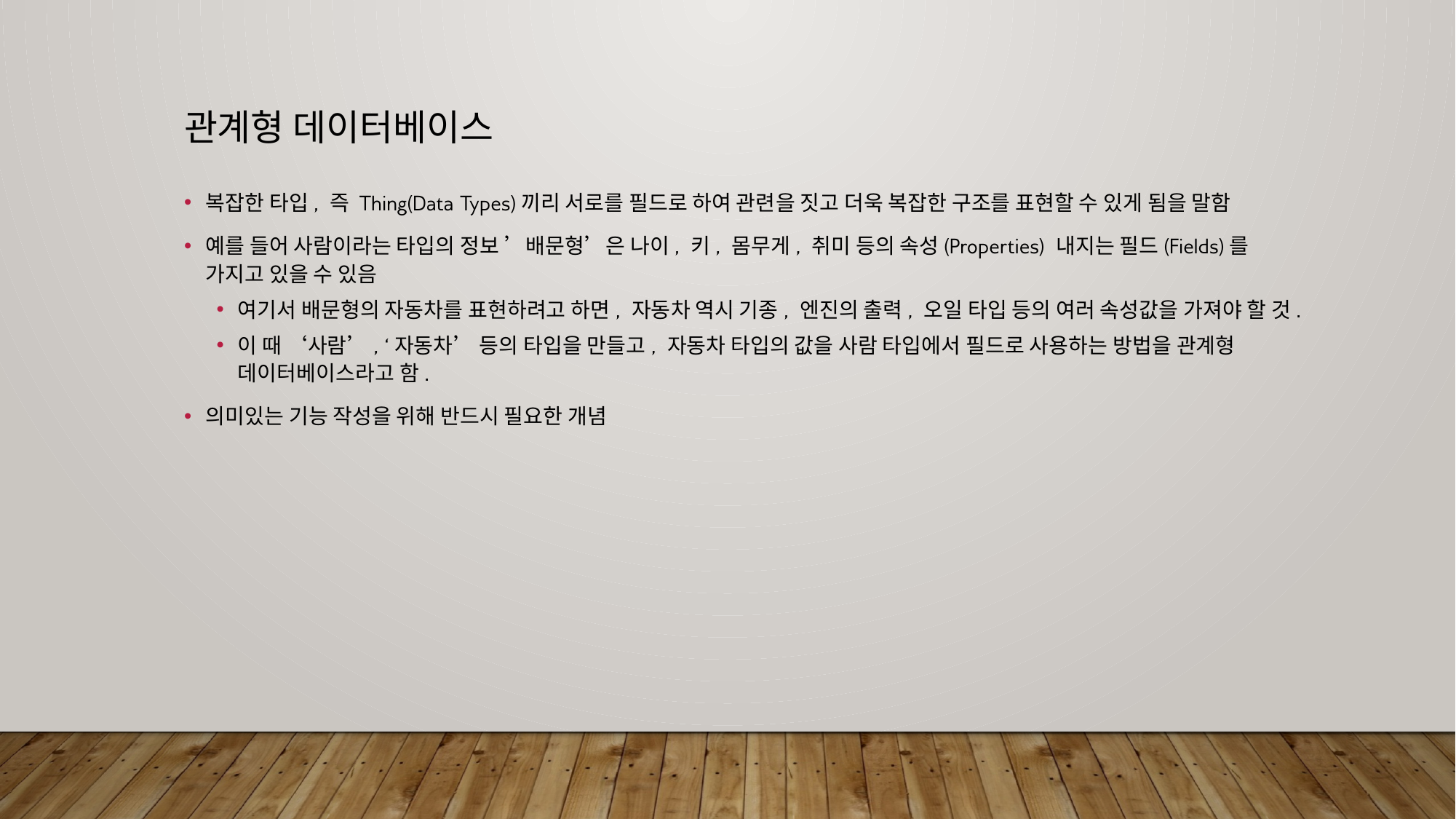

# 관계형 데이터베이스
복잡한 타입, 즉 Thing(Data Types)끼리 서로를 필드로 하여 관련을 짓고 더욱 복잡한 구조를 표현할 수 있게 됨을 말함
예를 들어 사람이라는 타입의 정보 ’배문형’은 나이, 키, 몸무게, 취미 등의 속성(Properties) 내지는 필드(Fields)를 가지고 있을 수 있음
여기서 배문형의 자동차를 표현하려고 하면, 자동차 역시 기종, 엔진의 출력, 오일 타입 등의 여러 속성값을 가져야 할 것.
이 때 ‘사람’, ‘자동차’ 등의 타입을 만들고, 자동차 타입의 값을 사람 타입에서 필드로 사용하는 방법을 관계형 데이터베이스라고 함.
의미있는 기능 작성을 위해 반드시 필요한 개념